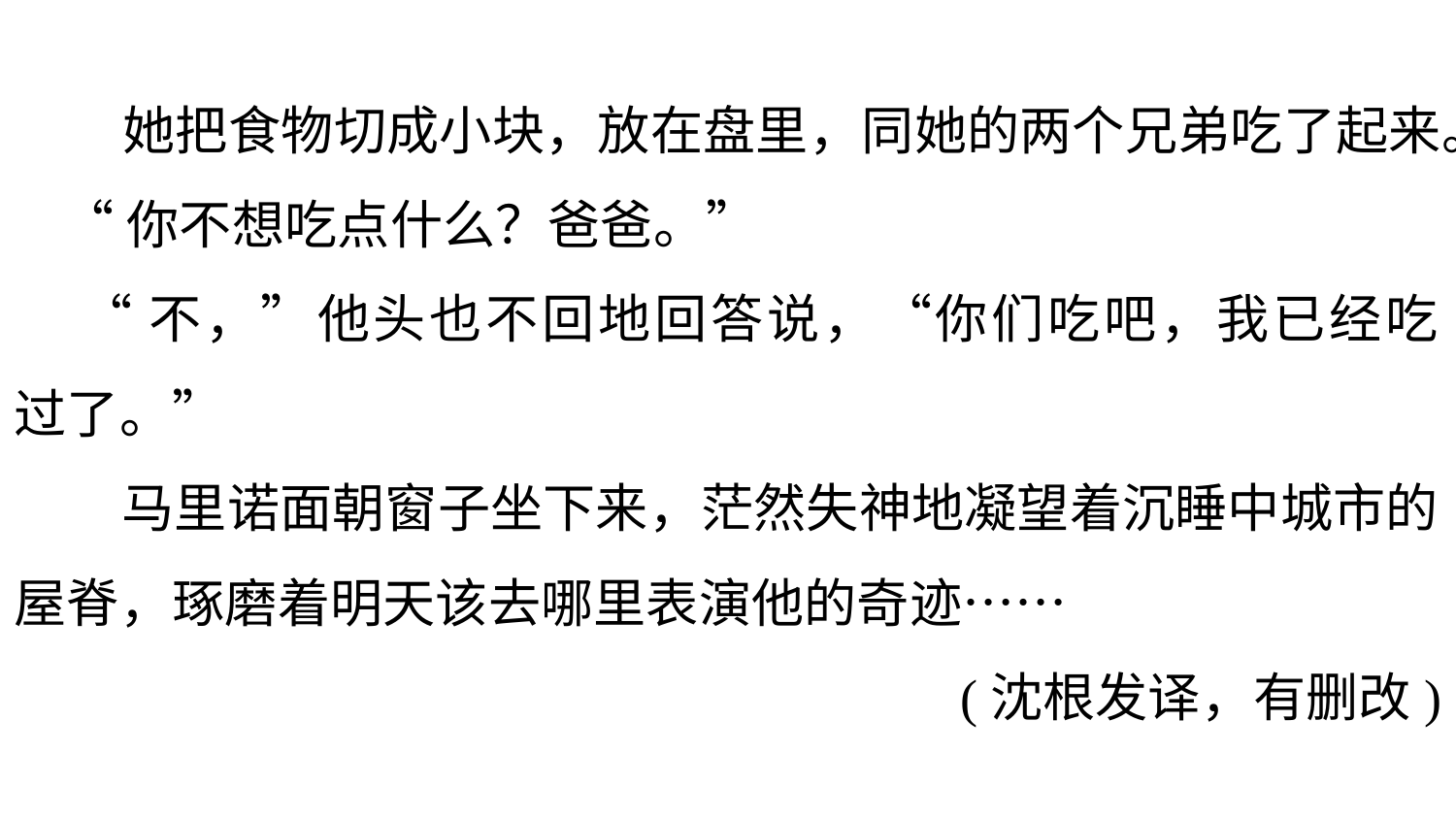

她把食物切成小块，放在盘里，同她的两个兄弟吃了起来。
    “你不想吃点什么？爸爸。”
    “不，”他头也不回地回答说，“你们吃吧，我已经吃
过了。”
        马里诺面朝窗子坐下来，茫然失神地凝望着沉睡中城市的屋脊，琢磨着明天该去哪里表演他的奇迹……
(沈根发译，有删改)